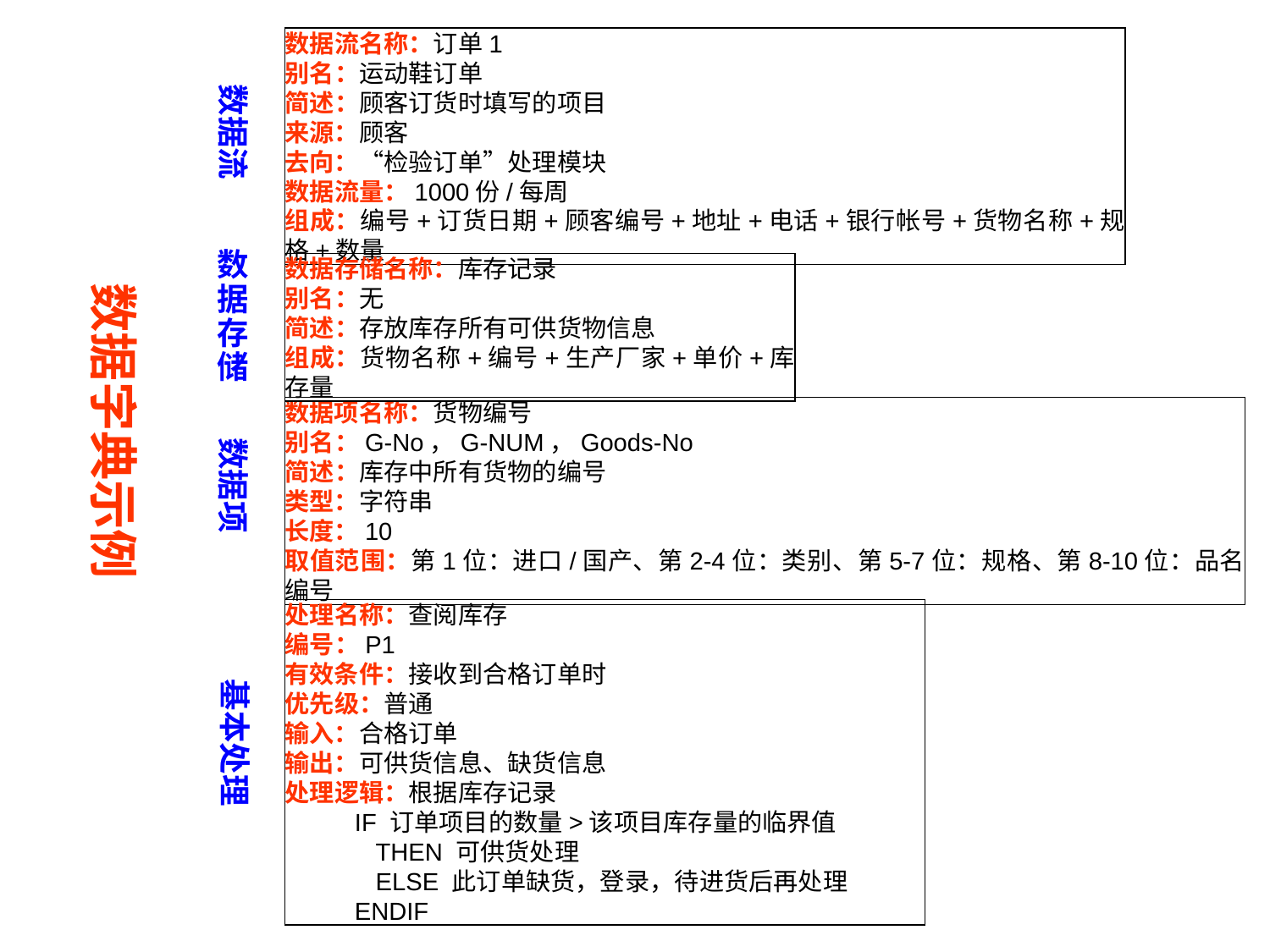

数据流名称：订单1
别名：运动鞋订单
简述：顾客订货时填写的项目
来源：顾客
去向：“检验订单”处理模块
数据流量：1000份/每周
组成：编号+订货日期+顾客编号+地址+电话+银行帐号+货物名称+规格+数量
数据流
数
据
存
储
数据存储名称：库存记录
别名：无
简述：存放库存所有可供货物信息
组成：货物名称+编号+生产厂家+单价+库存量
数据字典示例
数据项名称：货物编号
别名：G-No，G-NUM，Goods-No
简述：库存中所有货物的编号
类型：字符串
长度：10
取值范围：第1位：进口/国产、第2-4位：类别、第5-7位：规格、第8-10位：品名编号
数据项
处理名称：查阅库存
编号：P1
有效条件：接收到合格订单时
优先级：普通
输入：合格订单
输出：可供货信息、缺货信息
处理逻辑：根据库存记录
          IF 订单项目的数量>该项目库存量的临界值
             THEN 可供货处理
             ELSE 此订单缺货，登录，待进货后再处理
          ENDIF
基本处理